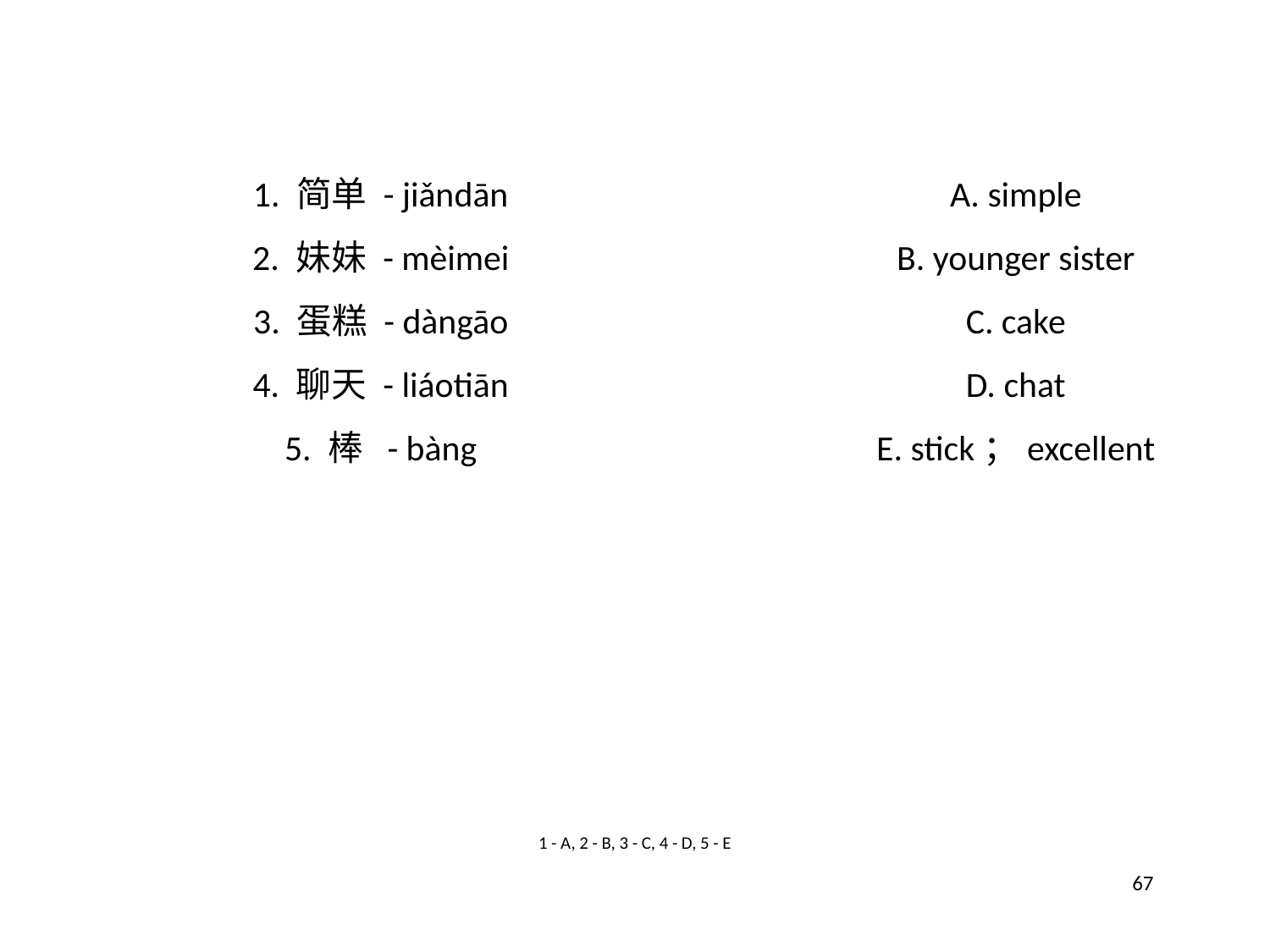

1. 简单 - jiǎndān

A. simple

2. 妹妹 - mèimei

B. younger sister

3. 蛋糕 - dàngāo

C. cake

4. 聊天 - liáotiān

D. chat

5. 棒  - bàng

E. stick；excellent
1 - A, 2 - B, 3 - C, 4 - D, 5 - E

67